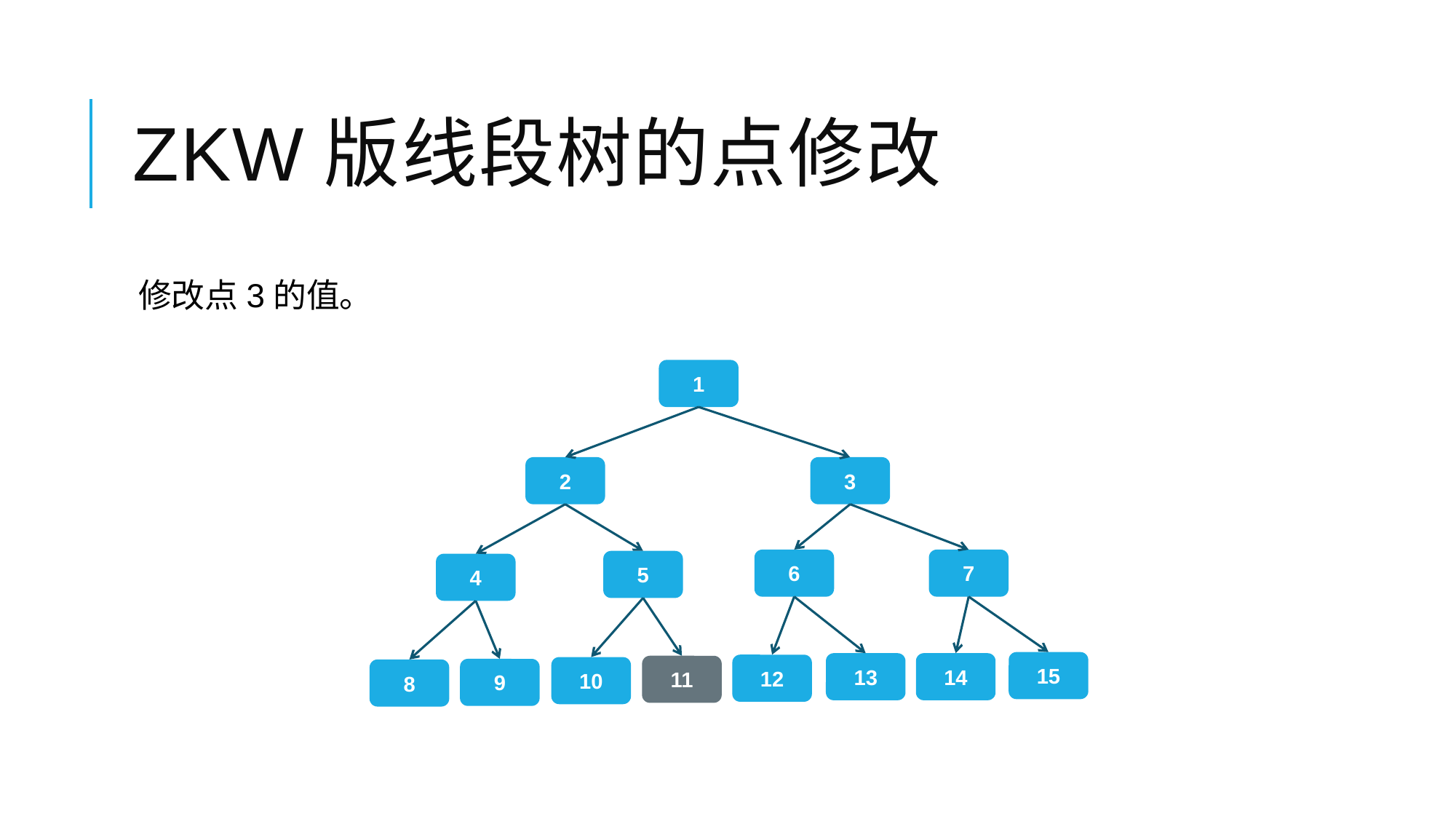

# Zkw版线段树的点修改
修改点3的值。
1
2
3
7
6
5
4
15
14
13
12
11
10
9
8